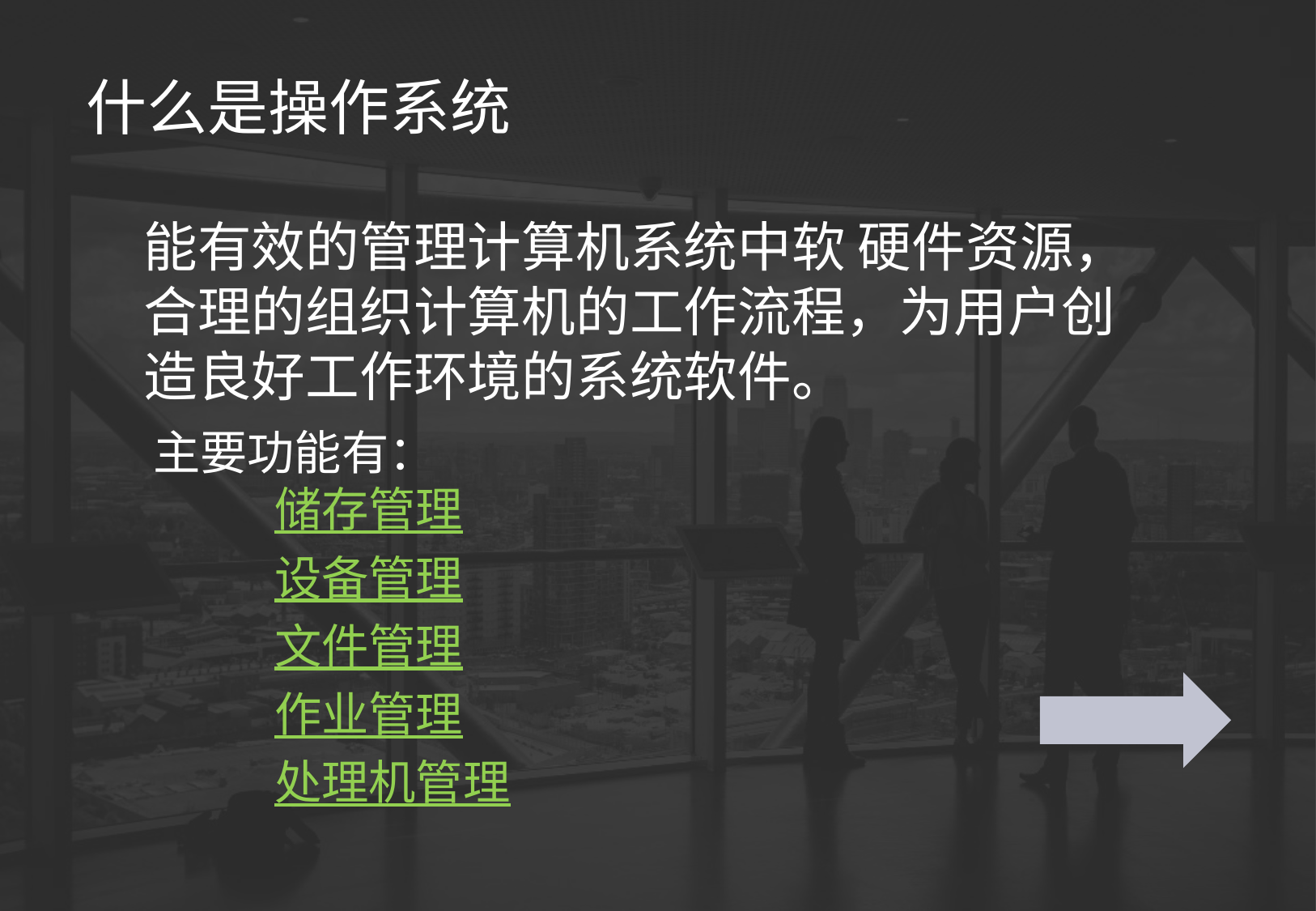

什么是操作系统
能有效的管理计算机系统中软 硬件资源，合理的组织计算机的工作流程，为用户创造良好工作环境的系统软件。
主要功能有：
	储存管理
	设备管理
	文件管理
	作业管理
	处理机管理